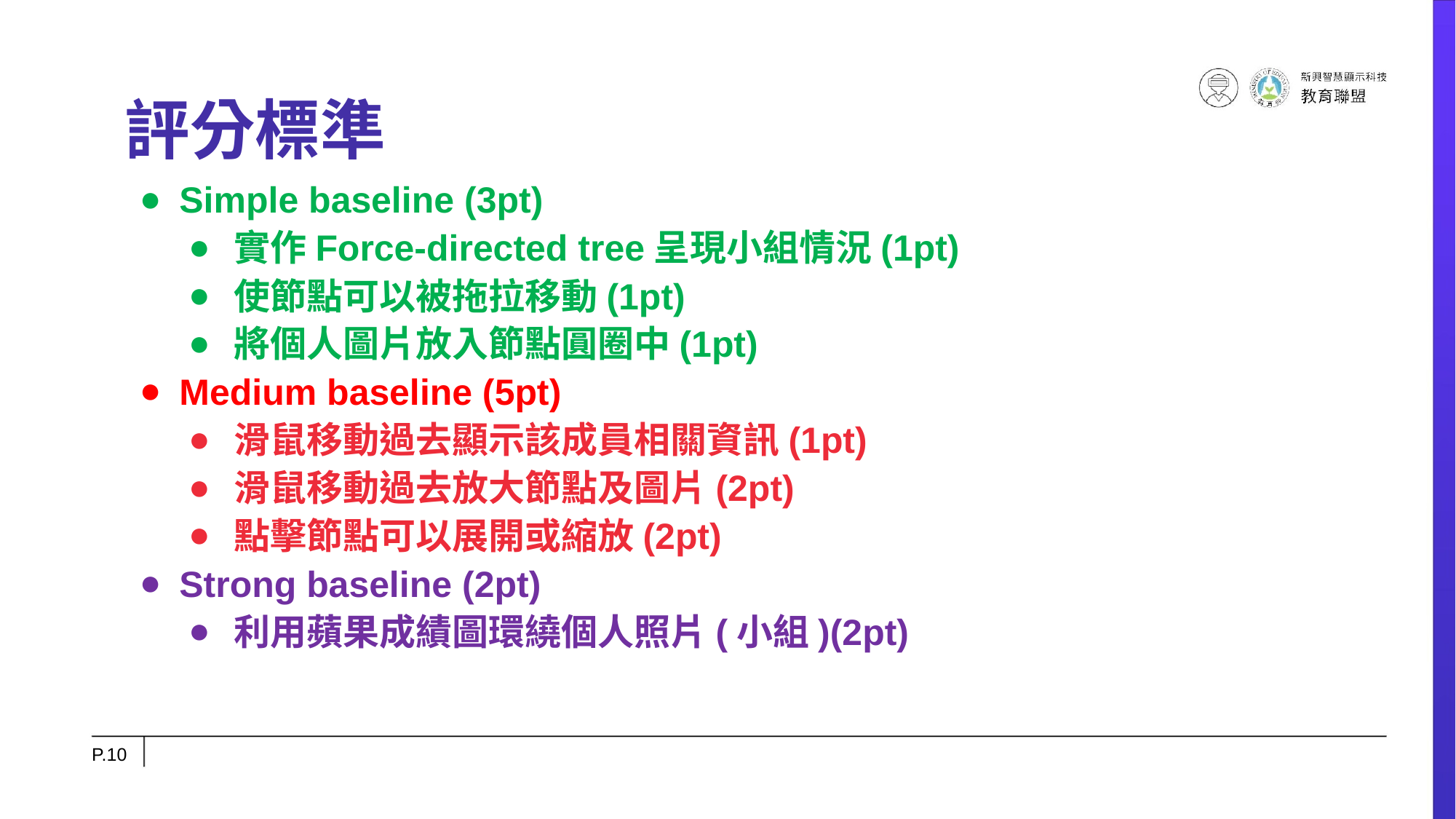

# 評分標準
Simple baseline (3pt)
實作Force-directed tree呈現小組情況(1pt)
使節點可以被拖拉移動(1pt)
將個人圖片放入節點圓圈中(1pt)
Medium baseline (5pt)
滑鼠移動過去顯示該成員相關資訊(1pt)
滑鼠移動過去放大節點及圖片(2pt)
點擊節點可以展開或縮放(2pt)
Strong baseline (2pt)
利用蘋果成績圖環繞個人照片(小組)(2pt)
P.10